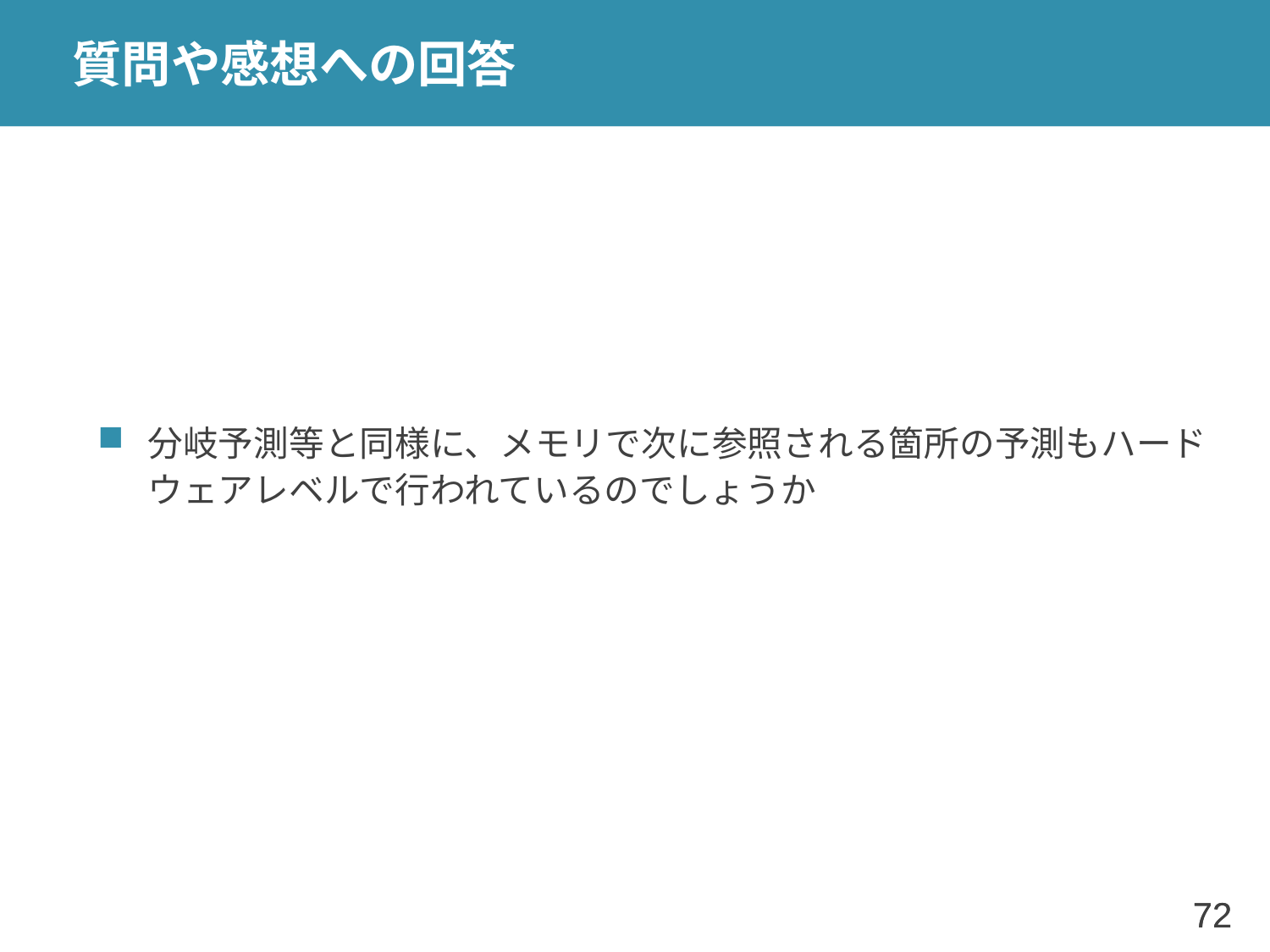

# 質問や感想への回答
分岐予測等と同様に、メモリで次に参照される箇所の予測もハードウェアレベルで行われているのでしょうか